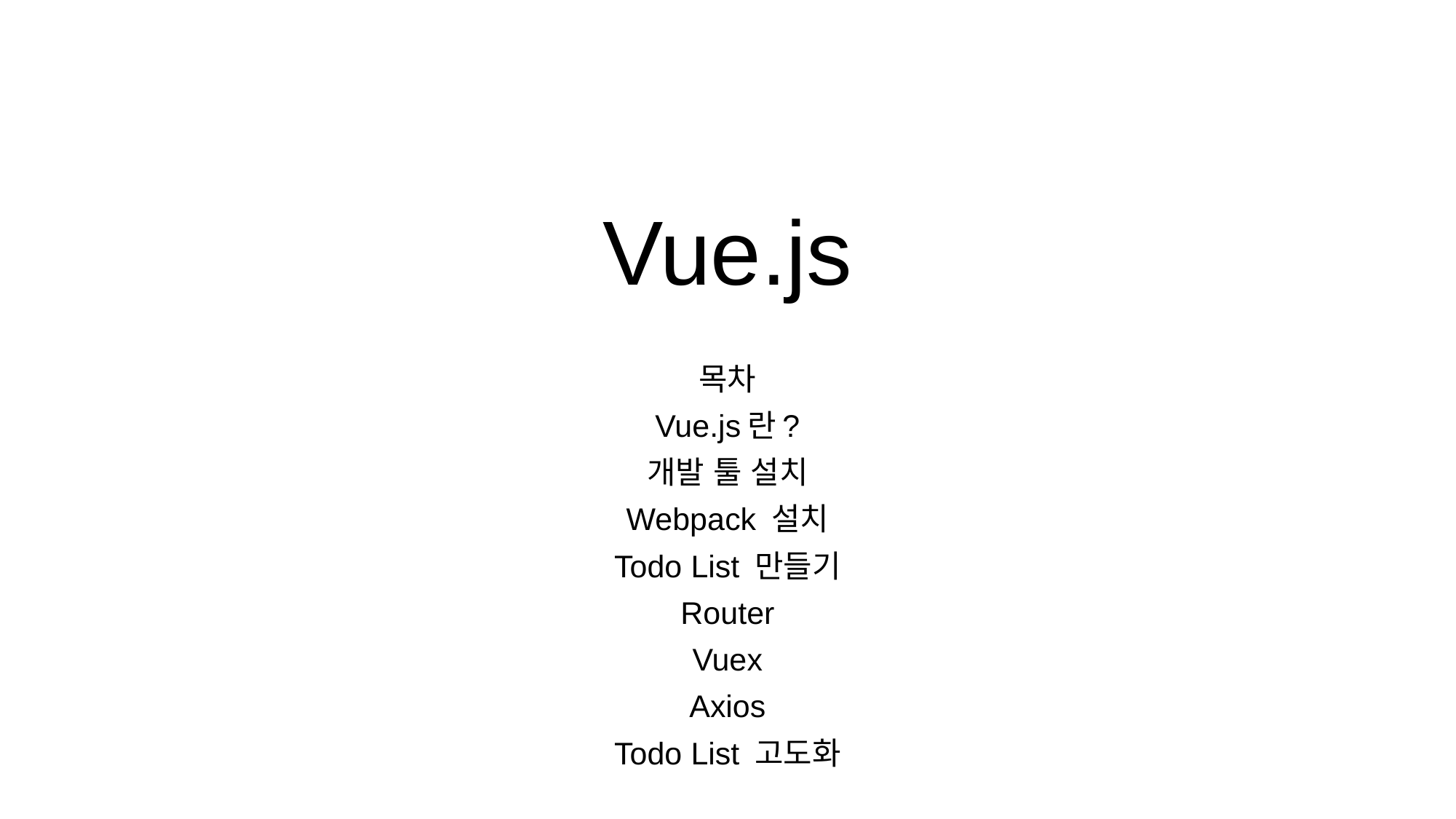

# Vue.js
목차
Vue.js란?
개발 툴 설치
Webpack 설치
Todo List 만들기
Router
Vuex
Axios
Todo List 고도화